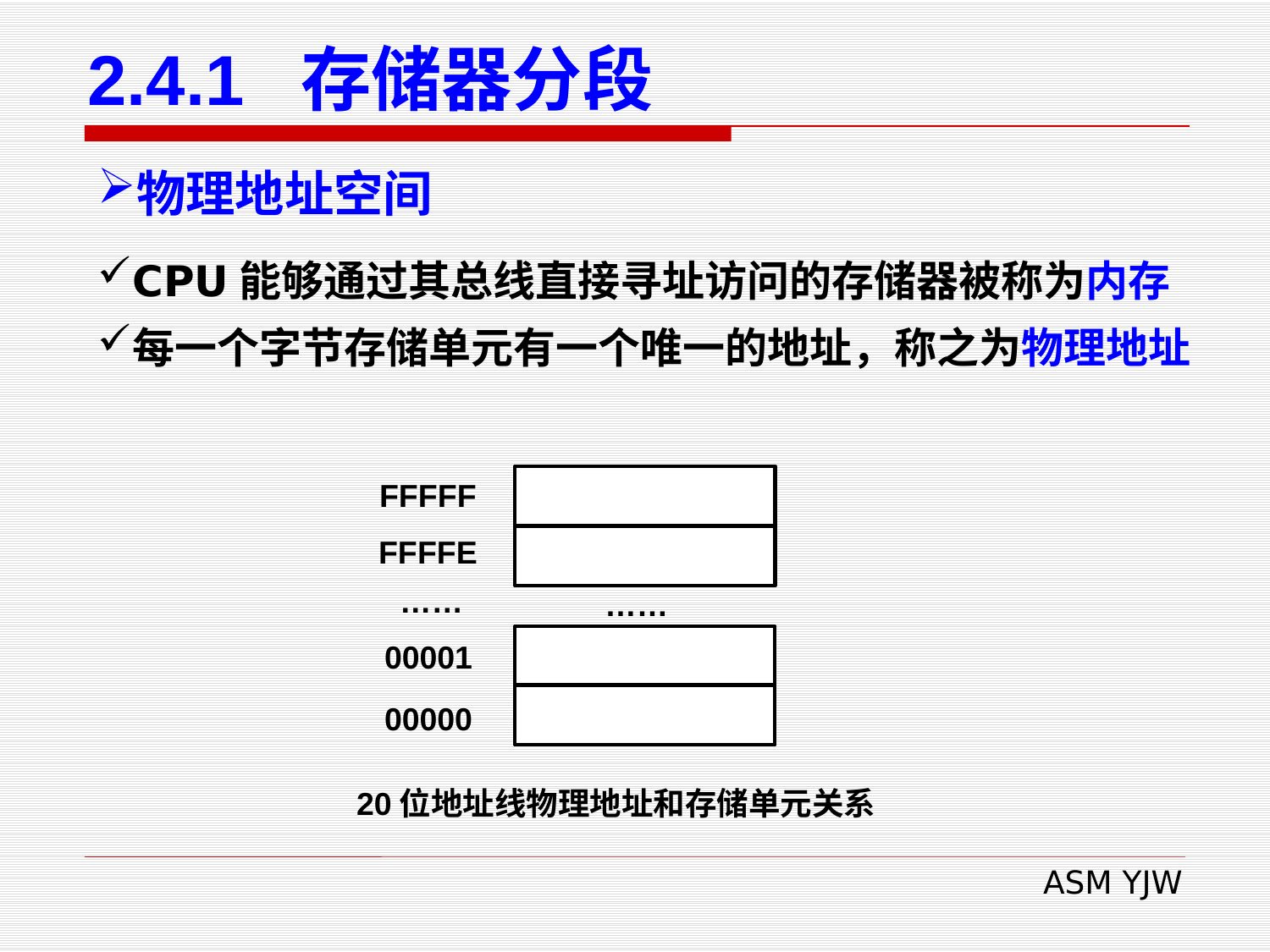

# 2.4.1  存储器分段
物理地址空间
CPU能够通过其总线直接寻址访问的存储器被称为内存
每一个字节存储单元有一个唯一的地址，称之为物理地址

FFFFF
FFFFE
……
……
00001
00000
20位地址线物理地址和存储单元关系